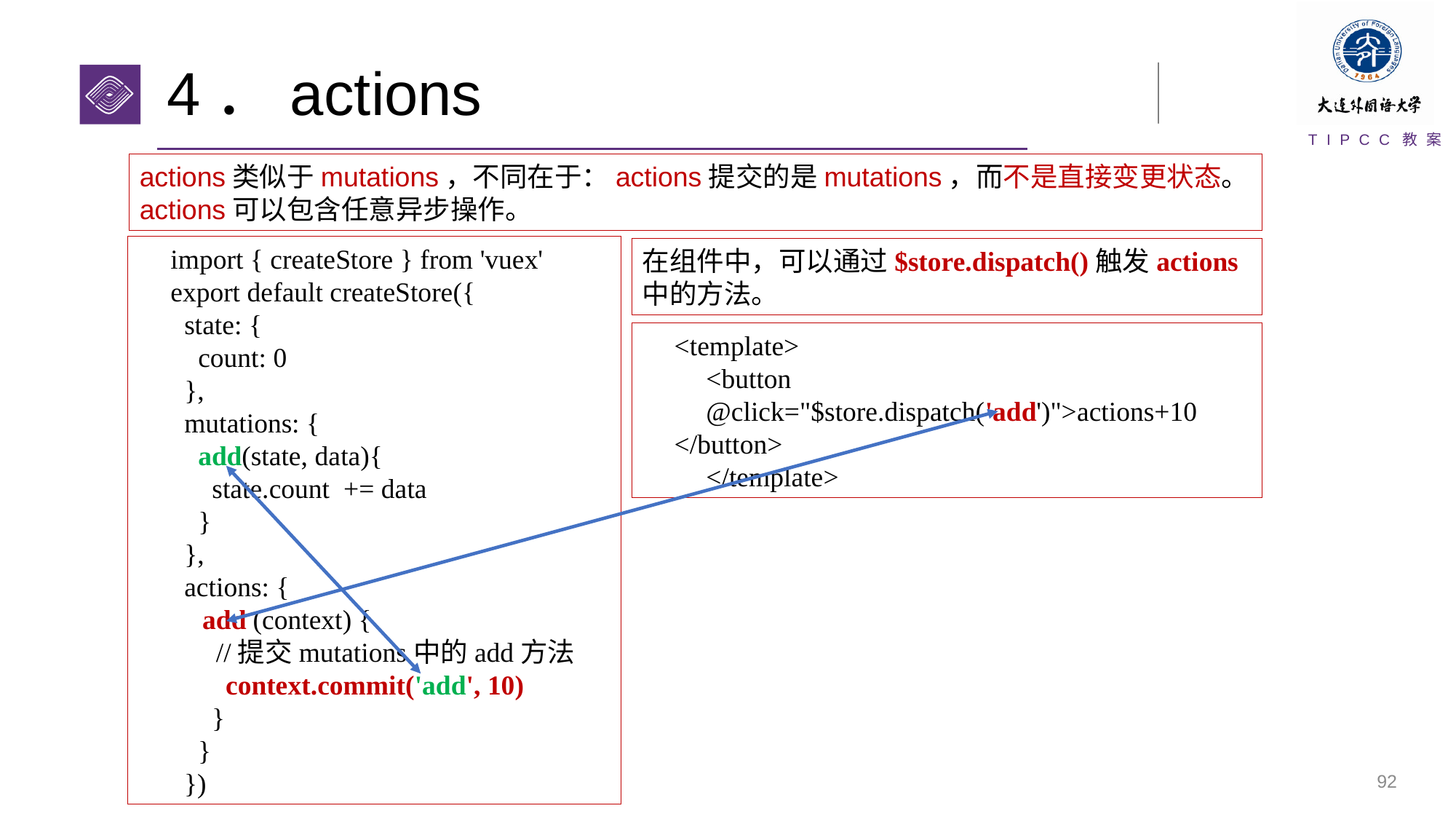

# 4．actions
actions类似于mutations，不同在于：actions提交的是mutations，而不是直接变更状态。actions可以包含任意异步操作。
import { createStore } from 'vuex'
export default createStore({
  state: {
    count: 0
  },
  mutations: {
    add(state, data){
      state.count  += data
    }
  },
  actions: {
add (context) {
//提交mutations中的add方法
      context.commit('add', 10)
    }
  }
})
在组件中，可以通过$store.dispatch()触发actions中的方法。
<template>
<button
@click="$store.dispatch('add')">actions+10    </button>
</template>
92